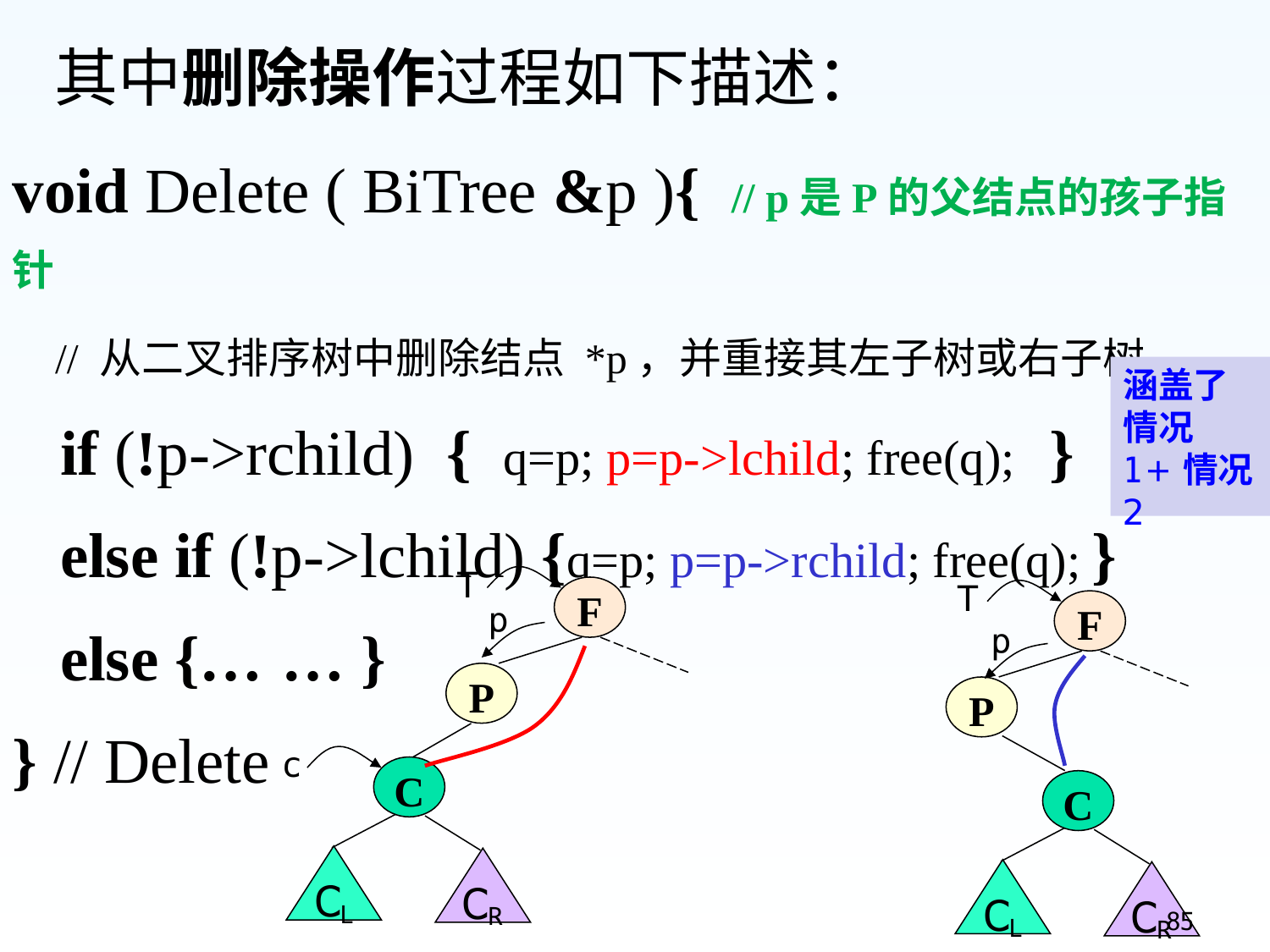

其中删除操作过程如下描述：
void Delete ( BiTree &p ){  // p是P的父结点的孩子指针
   // 从二叉排序树中删除结点 *p，并重接其左子树或右子树
   if (!p->rchild)  {  q=p; p=p->lchild; free(q);  }
   else if (!p->lchild) {q=p; p=p->rchild; free(q); }
   else {… … }
} // Delete
涵盖了情况1+情况2
T

F
p

P

c

C

CL
CR
T

F

P

C

CL
CR
p

85